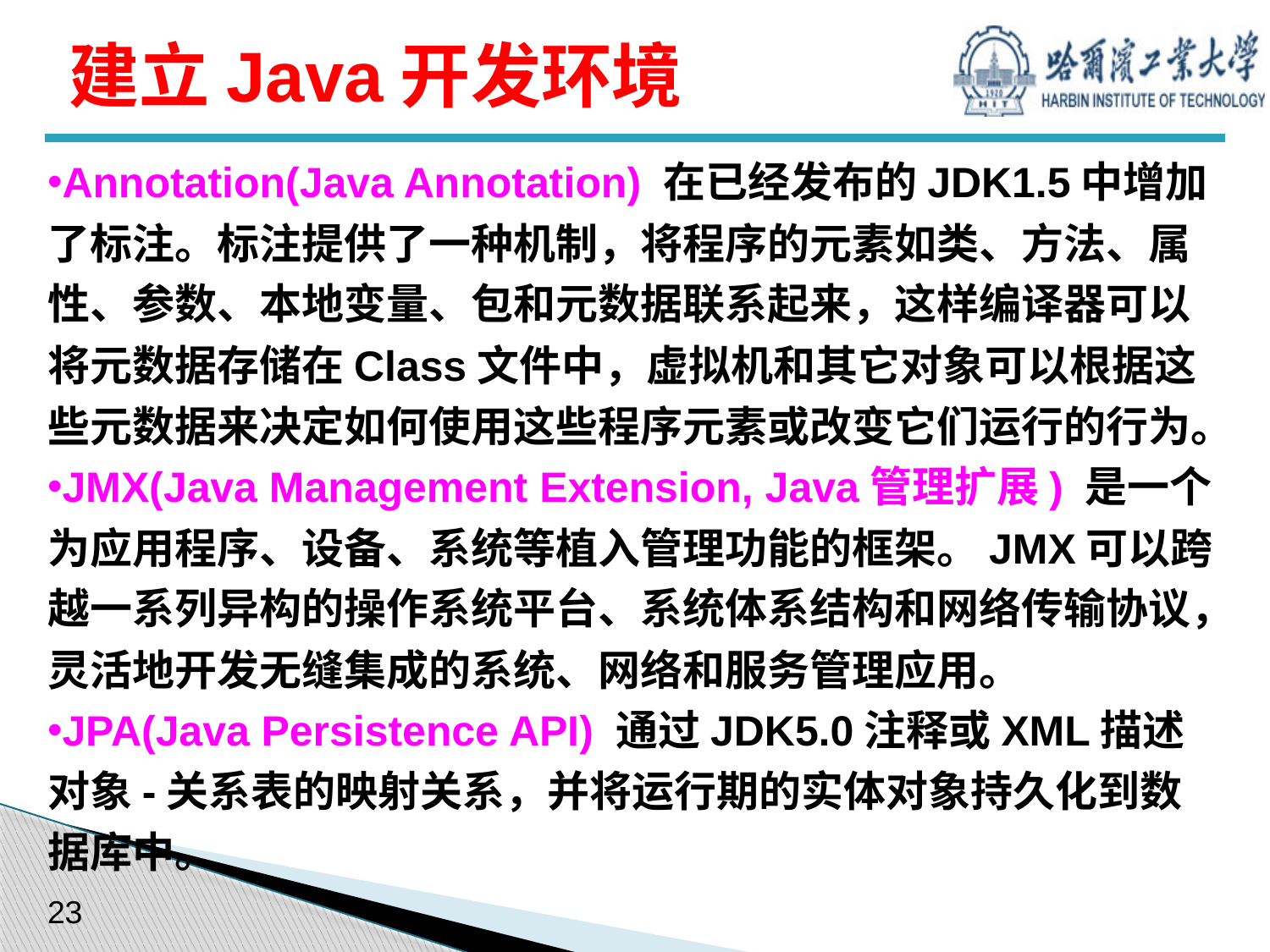

# 建立Java开发环境
Annotation(Java Annotation) 在已经发布的JDK1.5中增加了标注。标注提供了一种机制，将程序的元素如类、方法、属性、参数、本地变量、包和元数据联系起来，这样编译器可以将元数据存储在Class文件中，虚拟机和其它对象可以根据这些元数据来决定如何使用这些程序元素或改变它们运行的行为。
JMX(Java Management Extension, Java管理扩展) 是一个为应用程序、设备、系统等植入管理功能的框架。JMX可以跨越一系列异构的操作系统平台、系统体系结构和网络传输协议，灵活地开发无缝集成的系统、网络和服务管理应用。
JPA(Java Persistence API) 通过JDK5.0注释或XML描述对象-关系表的映射关系，并将运行期的实体对象持久化到数据库中。